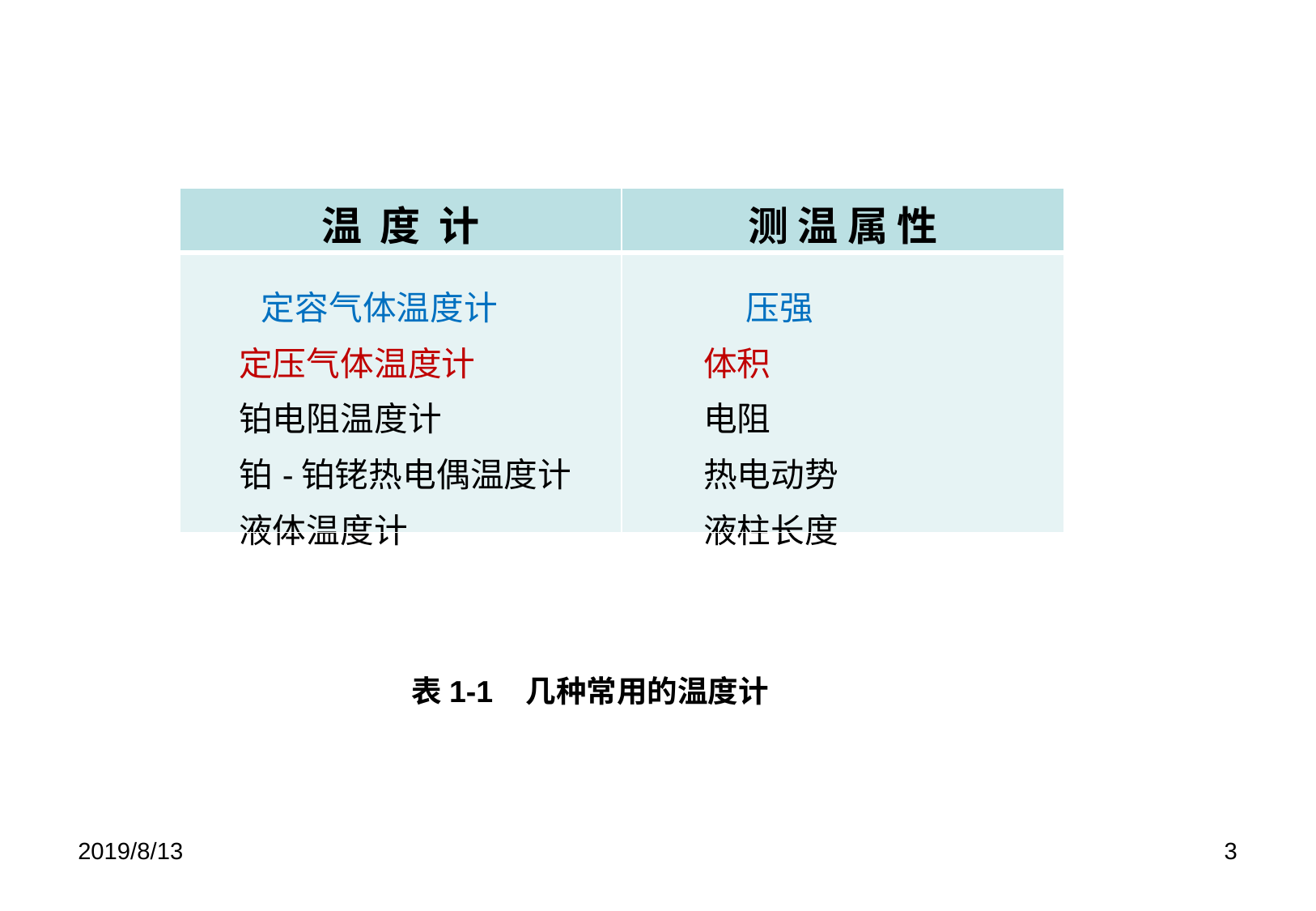

| 温 度 计 | 测 温 属 性 |
| --- | --- |
| 定容气体温度计 定压气体温度计 铂电阻温度计 铂-铂铑热电偶温度计 液体温度计 | 压强 体积 电阻 热电动势 液柱长度 |
表1-1   几种常用的温度计
2019/8/13
3